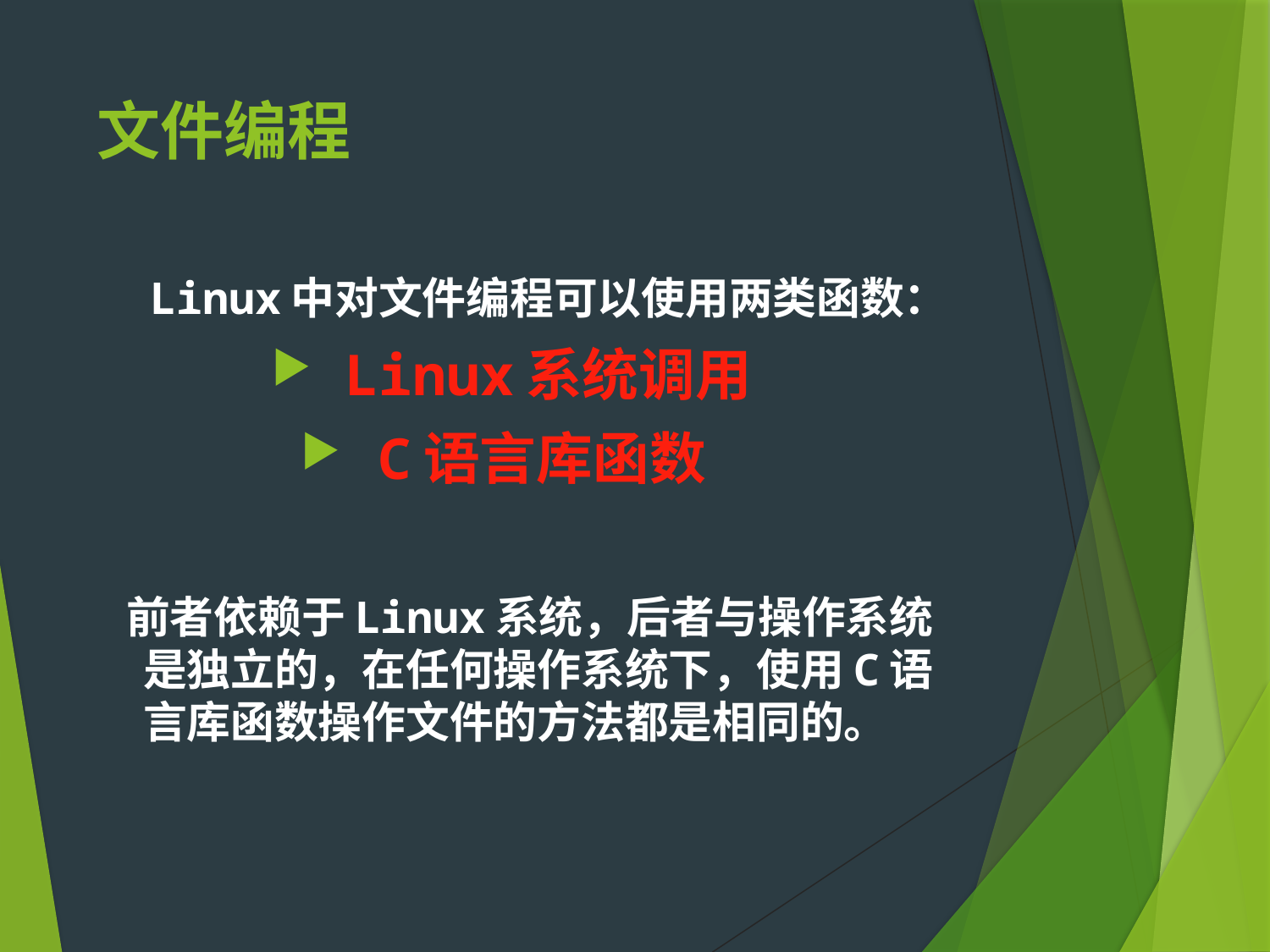

# 文件编程
　Linux中对文件编程可以使用两类函数：
Linux系统调用
C语言库函数

  前者依赖于Linux系统，后者与操作系统是独立的，在任何操作系统下，使用C语言库函数操作文件的方法都是相同的。